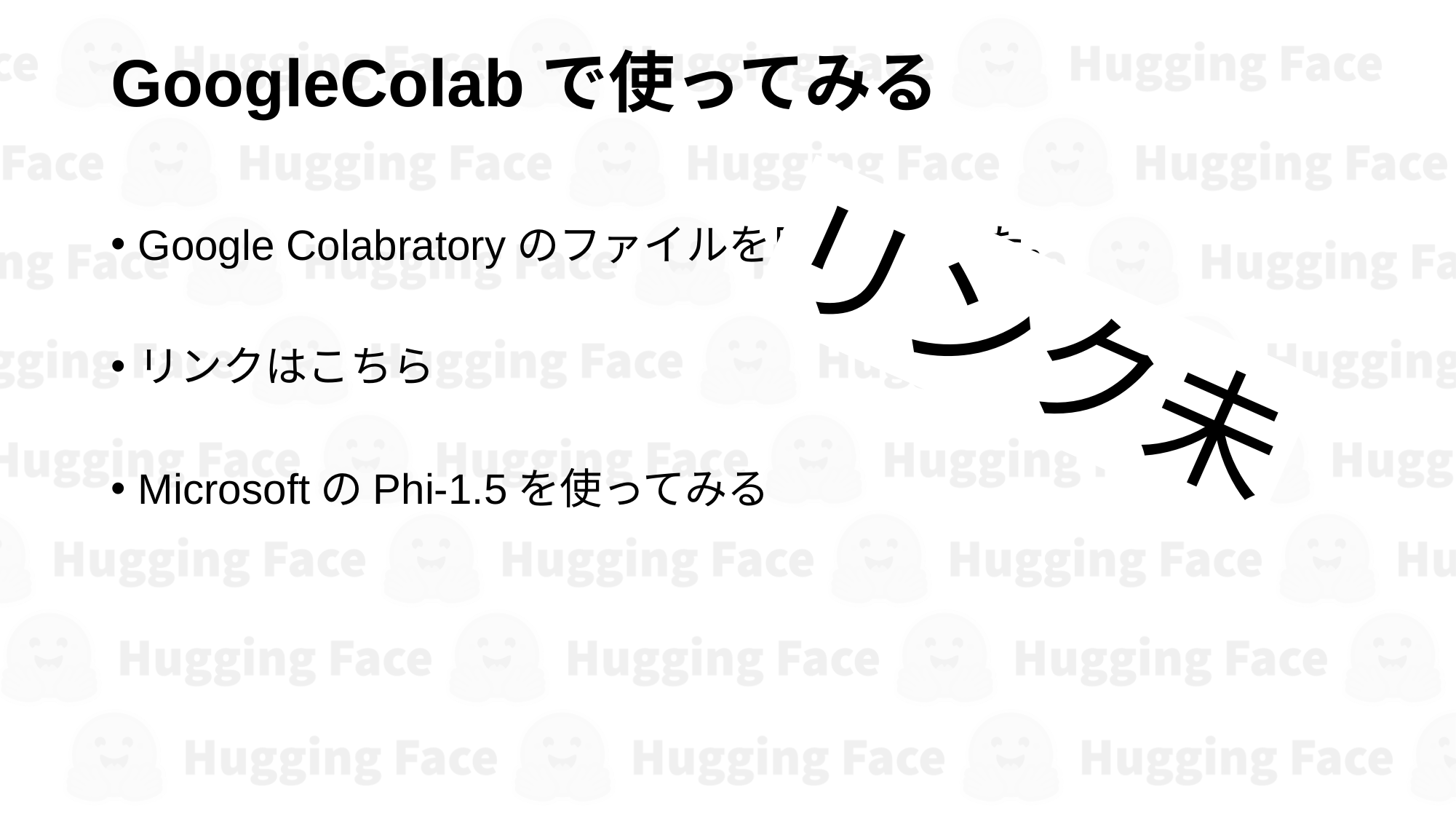

# GoogleColabで使ってみる
Google Colabratoryのファイルを用意しました。

リンクはこちら

MicrosoftのPhi-1.5を使ってみる
リンク未